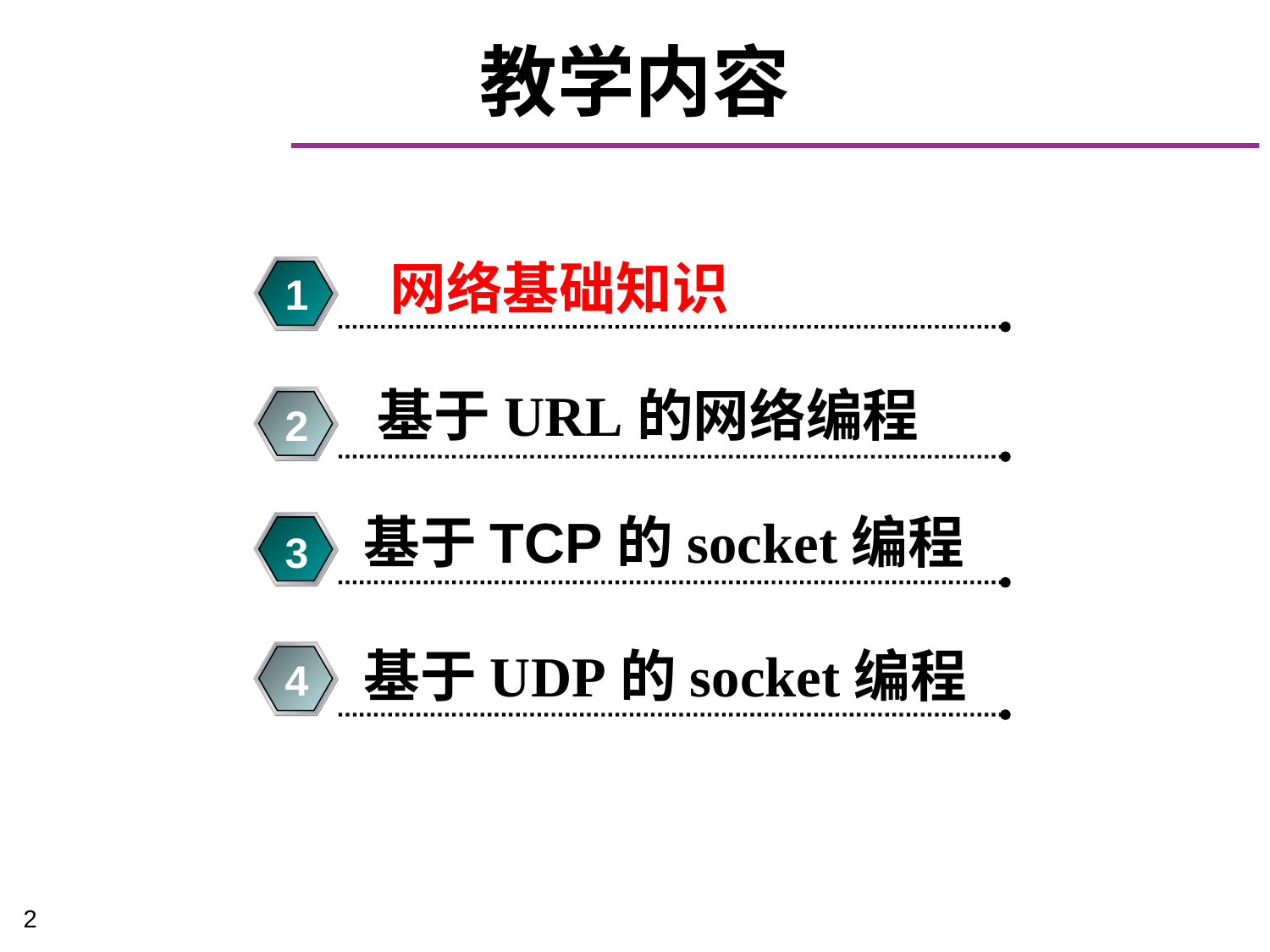

# 教学内容
网络基础知识

1

基于URL的网络编程

2

基于TCP的socket编程

3

基于UDP的socket编程

4

2